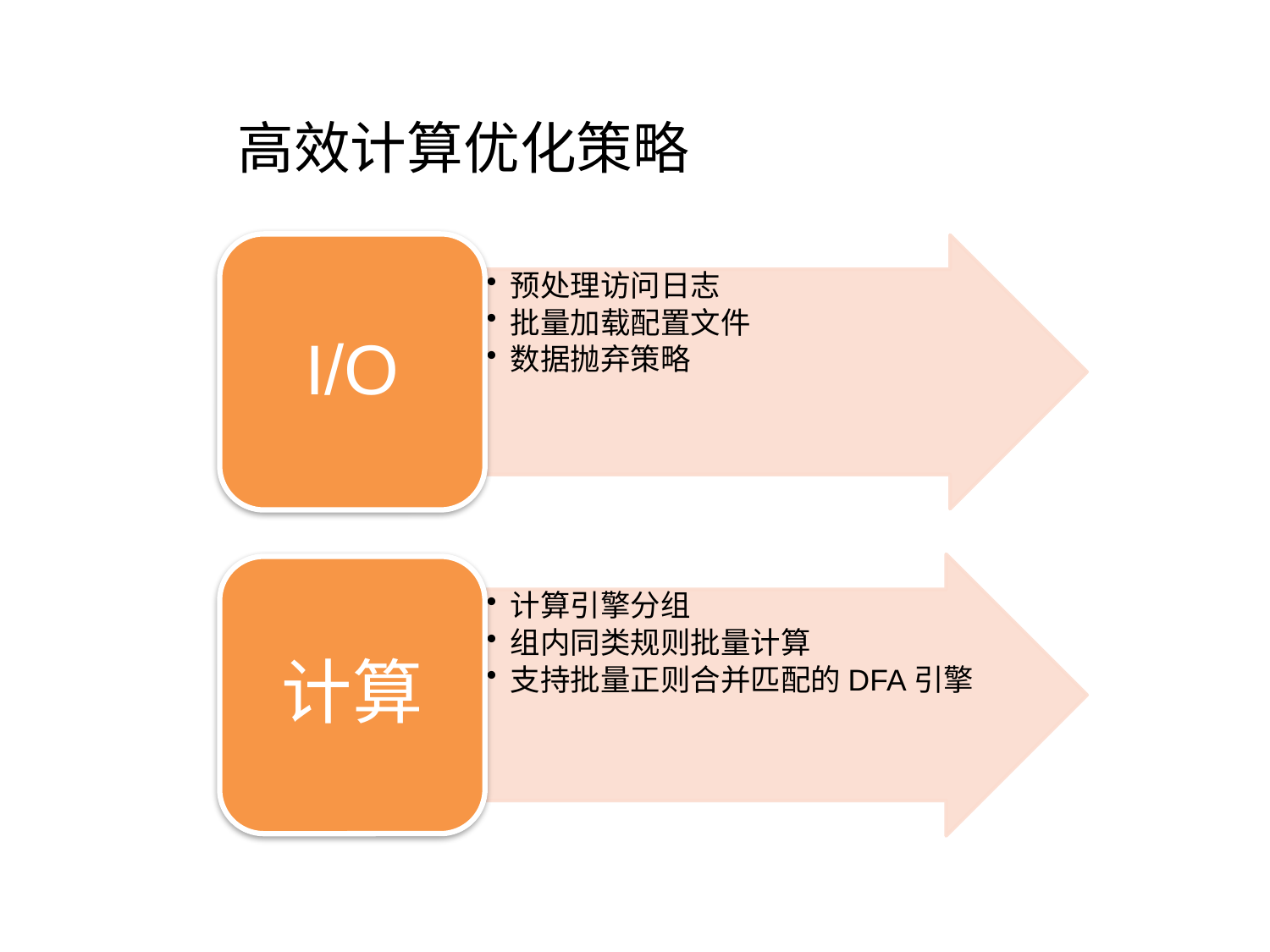

高效计算优化策略
预处理访问日志
批量加载配置文件
数据抛弃策略
I/O
计算引擎分组
组内同类规则批量计算
支持批量正则合并匹配的DFA引擎
计算